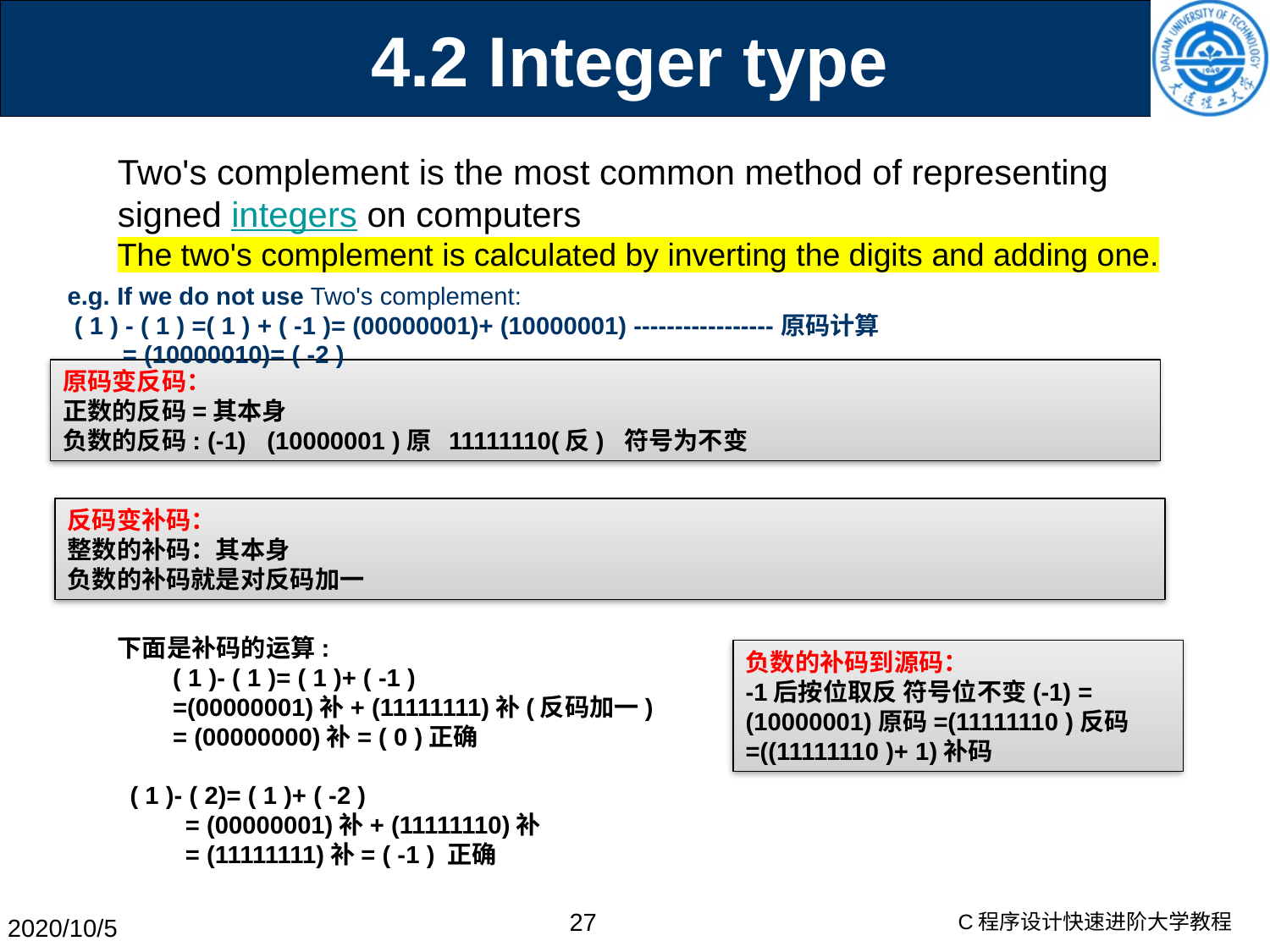

4.2 Integer type
Two's complement is the most common method of representing signed integers on computers
The two's complement is calculated by inverting the digits and adding one.
e.g. If we do not use Two's complement:
 ( 1 ) - ( 1 ) =( 1 ) + ( -1 )= (00000001)+ (10000001) -----------------原码计算
　　= (10000010)= ( -2 )
原码变反码：
正数的反码=其本身
负数的反码: (-1)   (10000001 )原  11111110(反)  符号为不变
反码变补码：
整数的补码：其本身
负数的补码就是对反码加一
下面是补码的运算:
　　( 1 )- ( 1 )= ( 1 )+ ( -1 )
　　=(00000001)补+ (11111111)补(反码加一)
　　= (00000000)补= ( 0 )正确
负数的补码到源码：
-1后按位取反 符号位不变(-1) = (10000001)原码=(11111110 )反码 =((11111110 )+ 1)补码
( 1 )- ( 2)= ( 1 )+ ( -2 )
　　= (00000001)补+ (11111110)补
　　= (11111111)补= ( -1 ) 正确
27
C程序设计快速进阶大学教程
2020/10/5